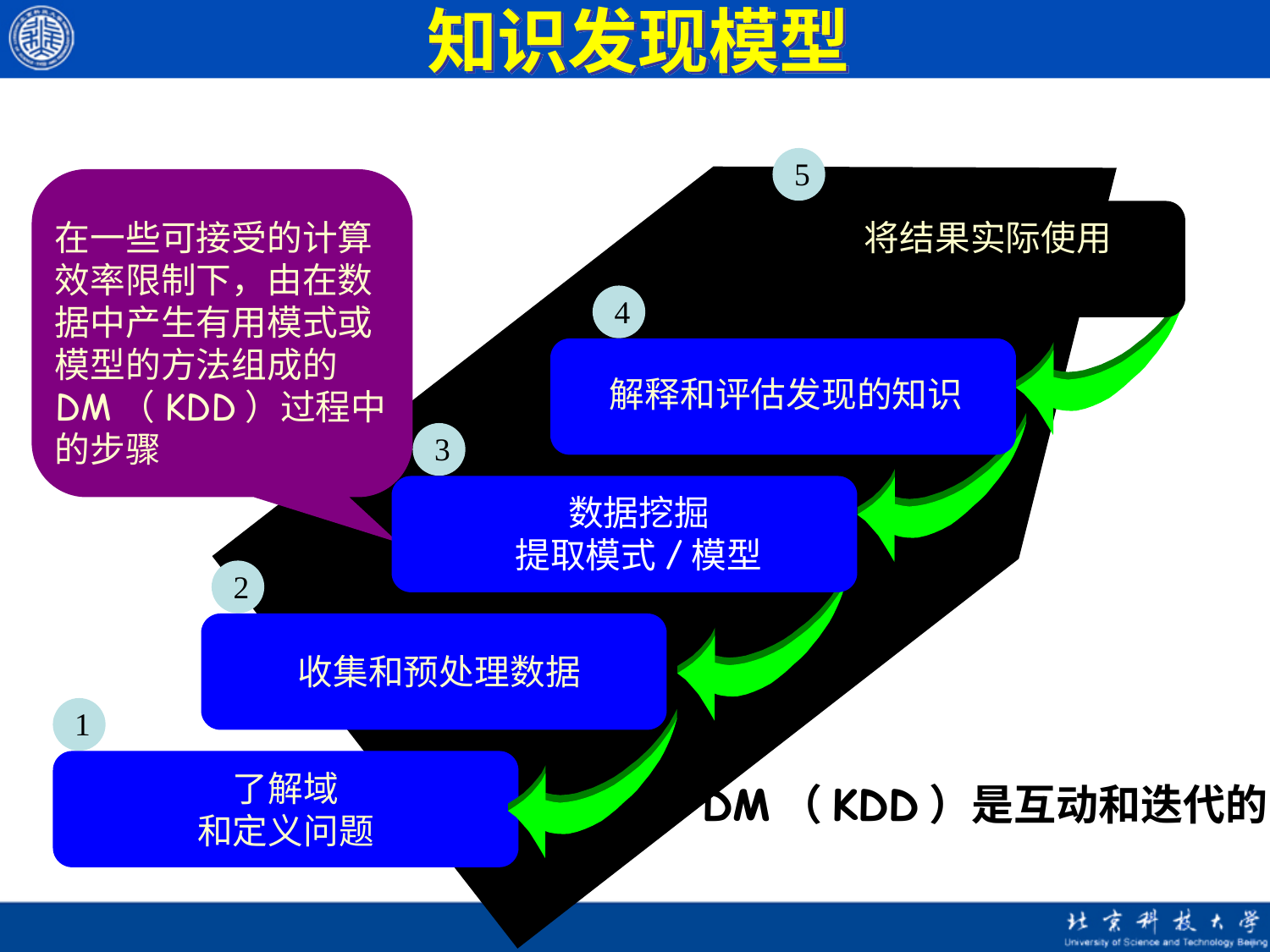

知识发现模型

5

将结果实际使用
在一些可接受的计算效率限制下，由在数据中产生有用模式或模型的方法组成的DM（KDD）过程中的步骤

4

解释和评估发现的知识

3

数据挖掘
提取模式/模型

2

收集和预处理数据

1

了解域
和定义问题
DM（KDD）是互动和迭代的